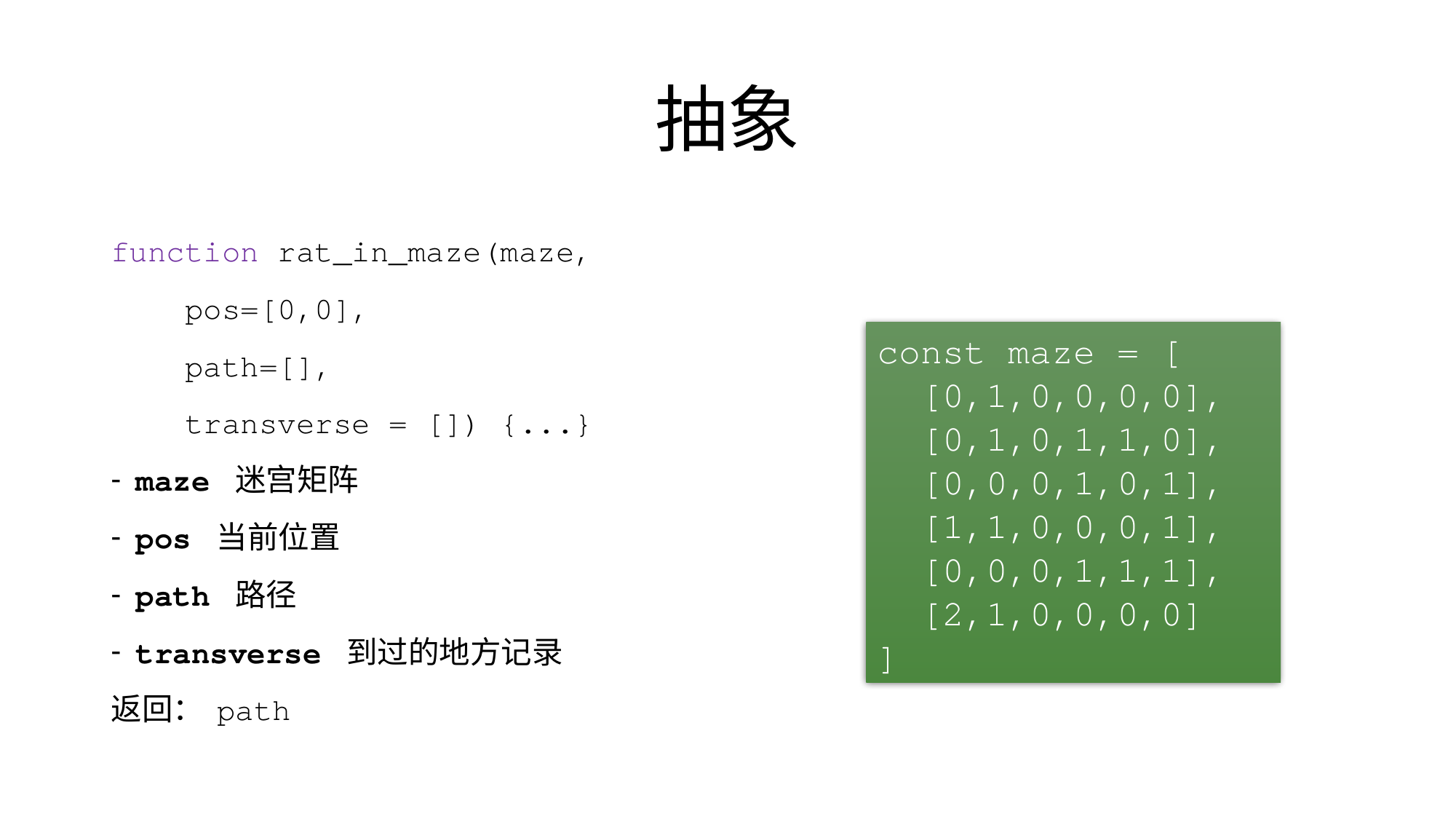

# 抽象
function rat_in_maze(maze,
    pos=[0,0],
    path=[],
    transverse = []) {...}
maze 迷宫矩阵
pos 当前位置
path 路径
transverse 到过的地方记录
返回： path
const maze = [
  [0,1,0,0,0,0],
  [0,1,0,1,1,0],
  [0,0,0,1,0,1],
  [1,1,0,0,0,1],
  [0,0,0,1,1,1],
  [2,1,0,0,0,0]
]